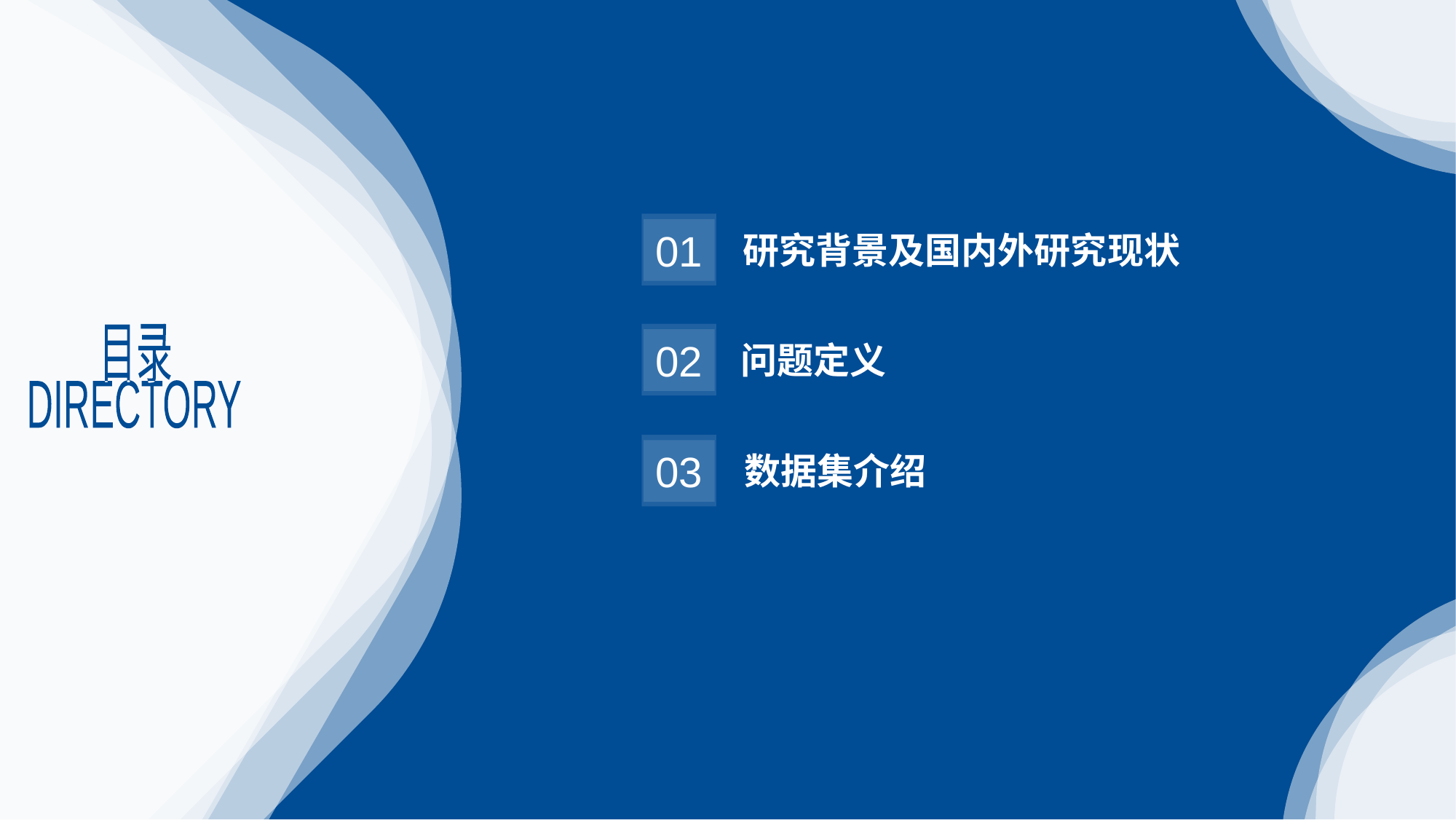

01
研究背景及国内外研究现状
目录
DIRECTORY

02
问题定义

03
数据集介绍